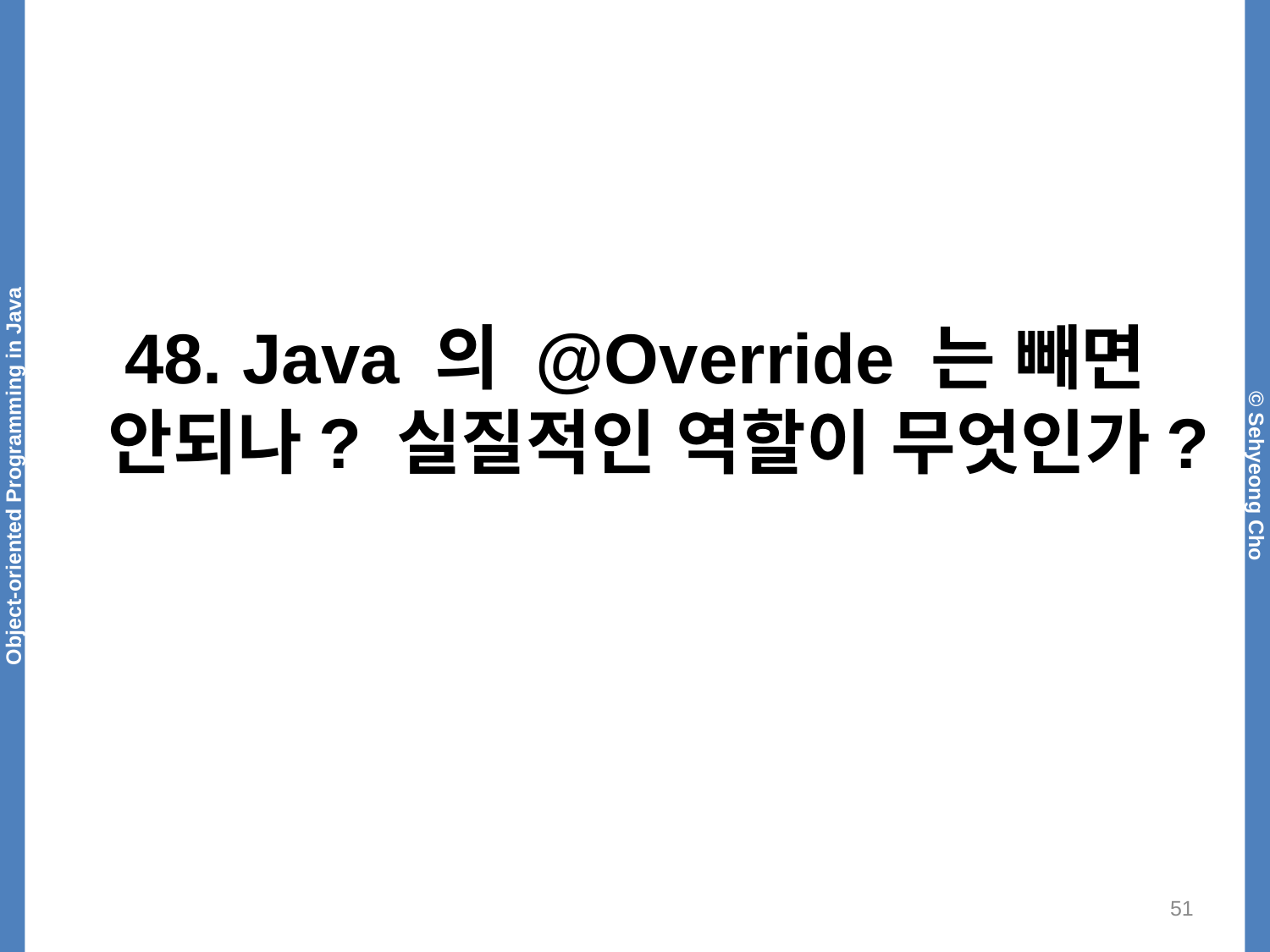

# 48. Java 의 @Override 는 빼면 안되나? 실질적인 역할이 무엇인가?

51